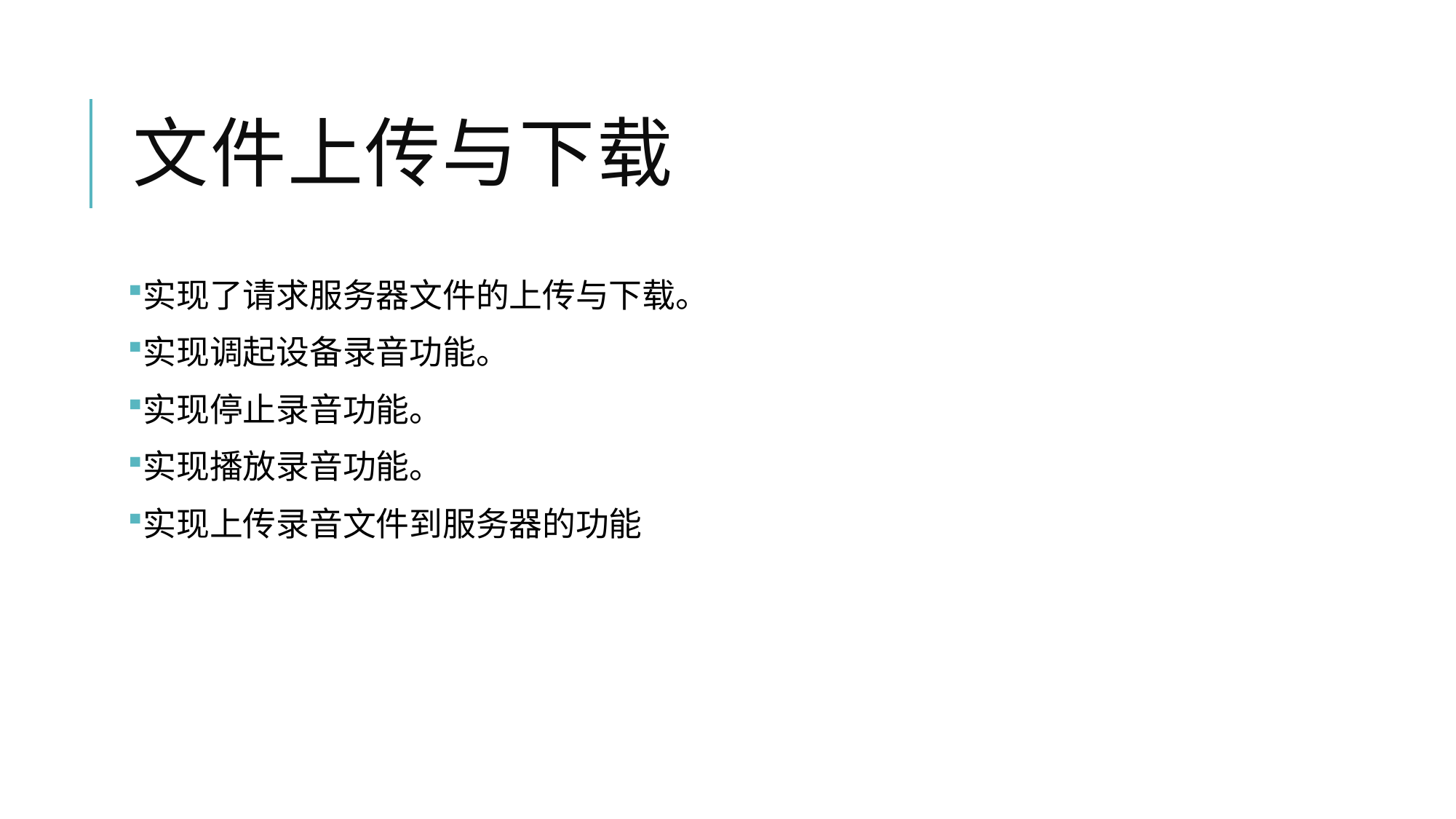

# 文件上传与下载
实现了请求服务器文件的上传与下载。
实现调起设备录音功能。
实现停止录音功能。
实现播放录音功能。
实现上传录音文件到服务器的功能